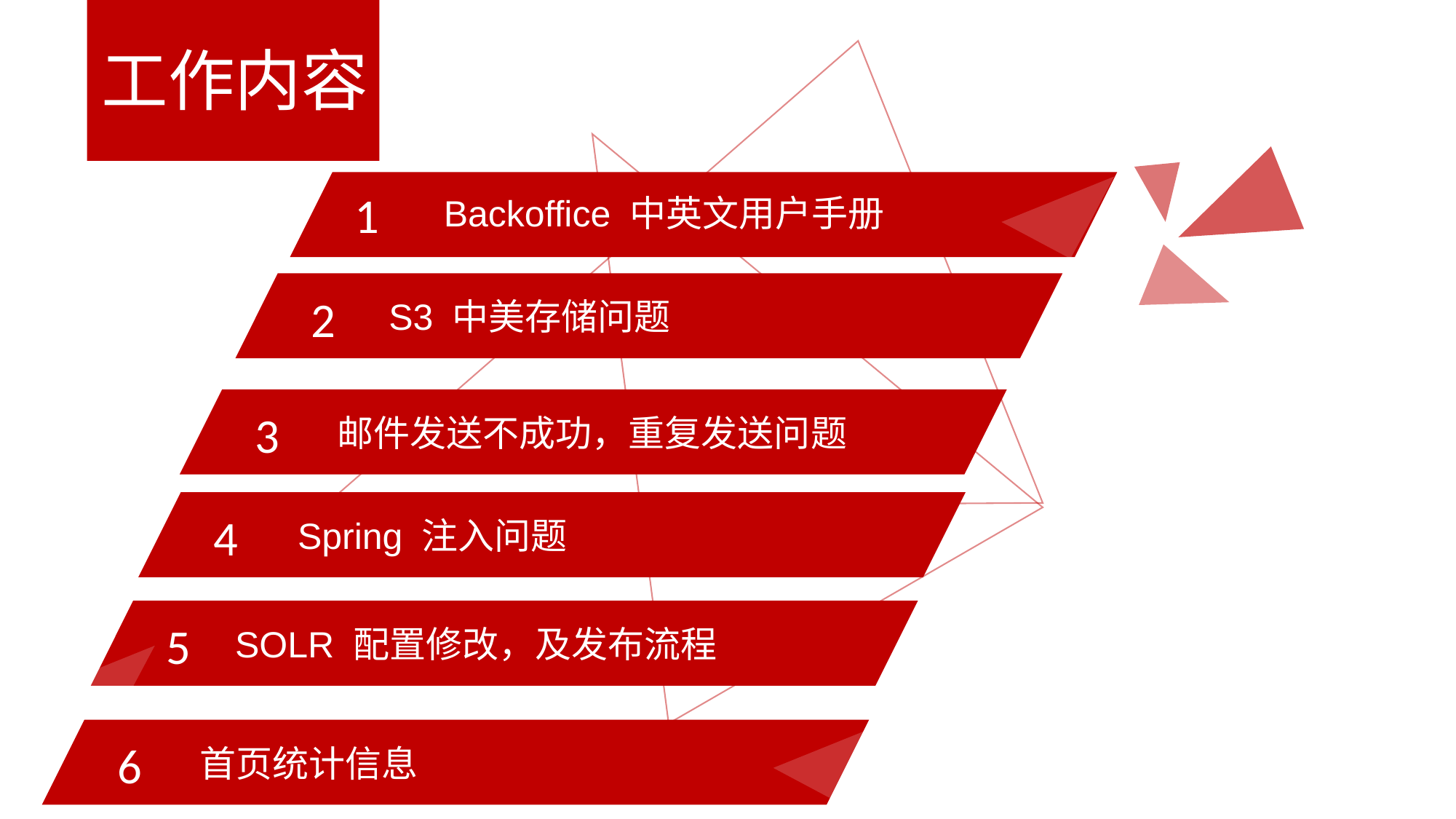

工作内容

1
BO701-BO713 总共完成68个 Story

1
Backoffice 中英文用户手册

2
S3 中美存储问题

3
邮件发送不成功，重复发送问题

4
Spring 注入问题

5
SOLR 配置修改，及发布流程

1
6
BO701-BO713 总共完成68个 Story
首页统计信息